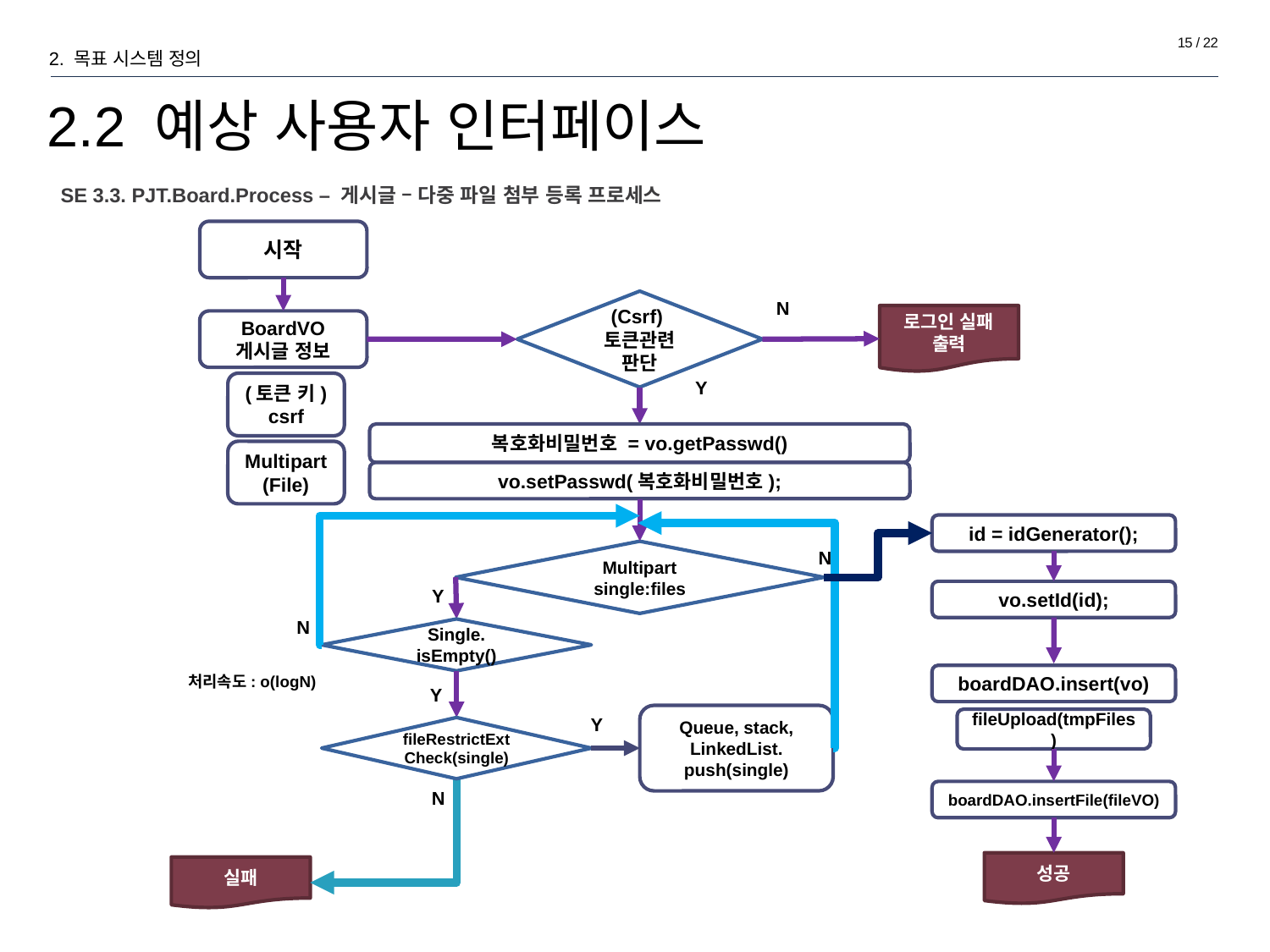

2. 목표 시스템 정의
15 / 22
# 2.2 예상 사용자 인터페이스
SE 3.3. PJT.Board.Process – 게시글 – 다중 파일 첨부 등록 프로세스
시작
N
(Csrf)
토큰관련
판단
로그인 실패
출력
BoardVO
게시글 정보
Y
(토큰 키)
csrf
복호화비밀번호 = vo.getPasswd()
Multipart
(File)
vo.setPasswd(복호화비밀번호);
id = idGenerator();
N
Multipart single:files
Y
vo.setId(id);
N
Single.
isEmpty()
처리속도: o(logN)
boardDAO.insert(vo)
Y
Queue, stack, LinkedList.
push(single)
Y
fileUpload(tmpFiles)
fileRestrictExt
Check(single)
N
boardDAO.insertFile(fileVO)
성공
실패